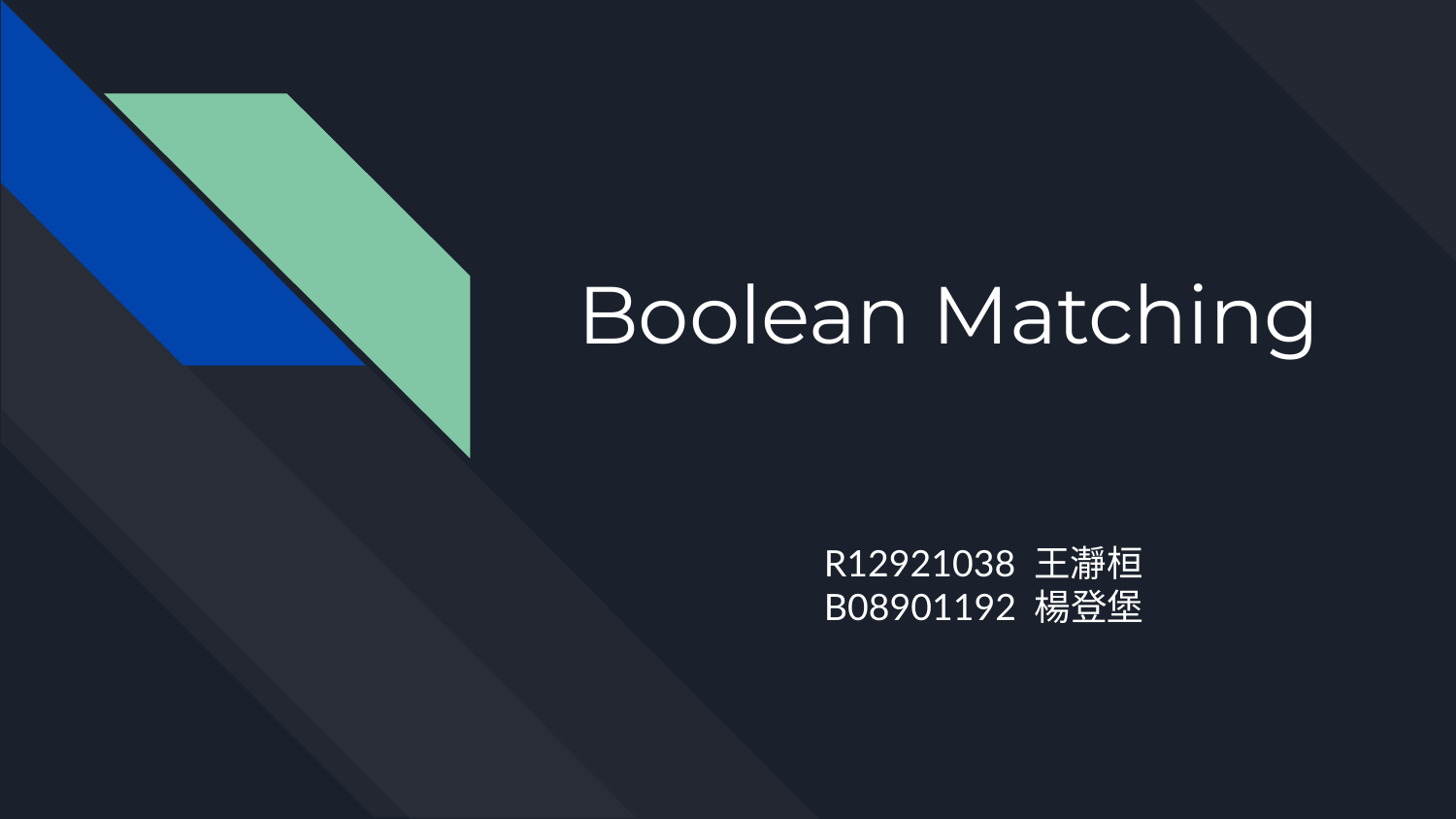

# Boolean Matching
R12921038 王瀞桓
B08901192 楊登堡